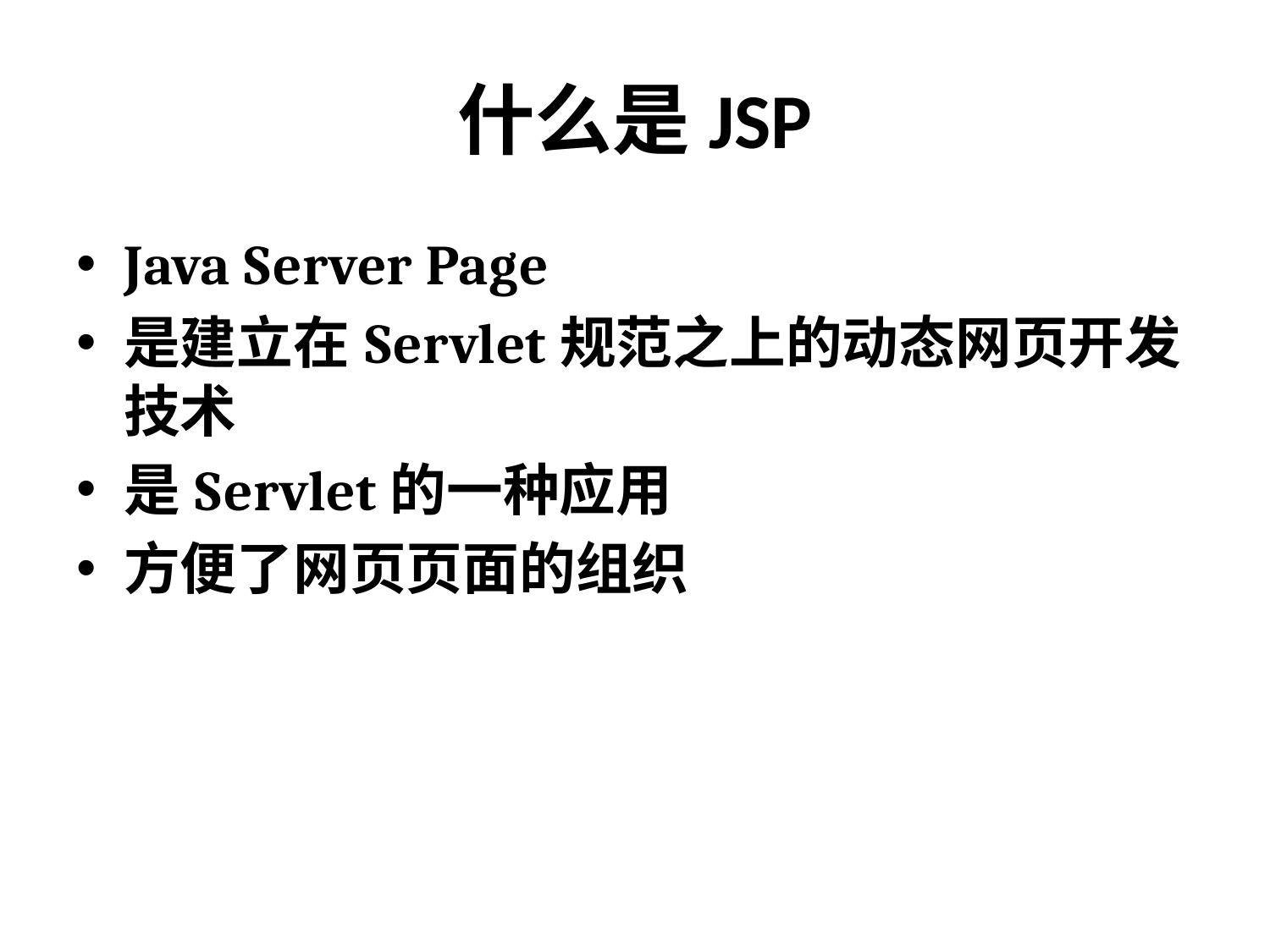

# 什么是JSP
Java Server Page
是建立在Servlet规范之上的动态网页开发技术
是Servlet的一种应用
方便了网页页面的组织